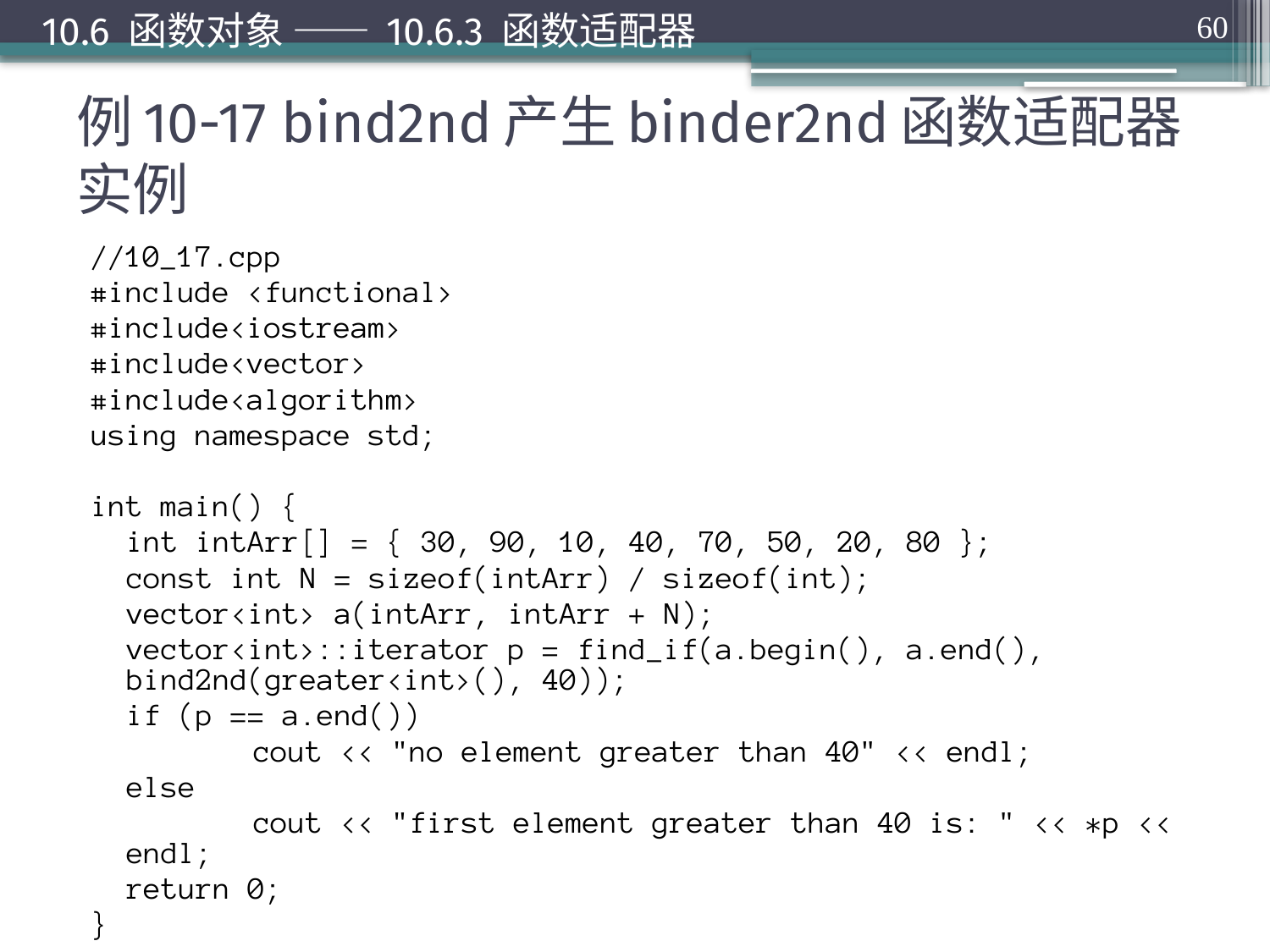

10.6 函数对象 —— 10.6.3 函数适配器
60
# 例10-17 bind2nd产生binder2nd函数适配器实例
//10_17.cpp
#include <functional>
#include<iostream>
#include<vector>
#include<algorithm>
using namespace std;

int main() {
	int intArr[] = { 30, 90, 10, 40, 70, 50, 20, 80 };
	const int N = sizeof(intArr) / sizeof(int);
	vector<int> a(intArr, intArr + N);
	vector<int>::iterator p = find_if(a.begin(), a.end(), bind2nd(greater<int>(), 40));
	if (p == a.end())
		cout << "no element greater than 40" << endl;
	else
		cout << "first element greater than 40 is: " << *p << endl;
	return 0;
}